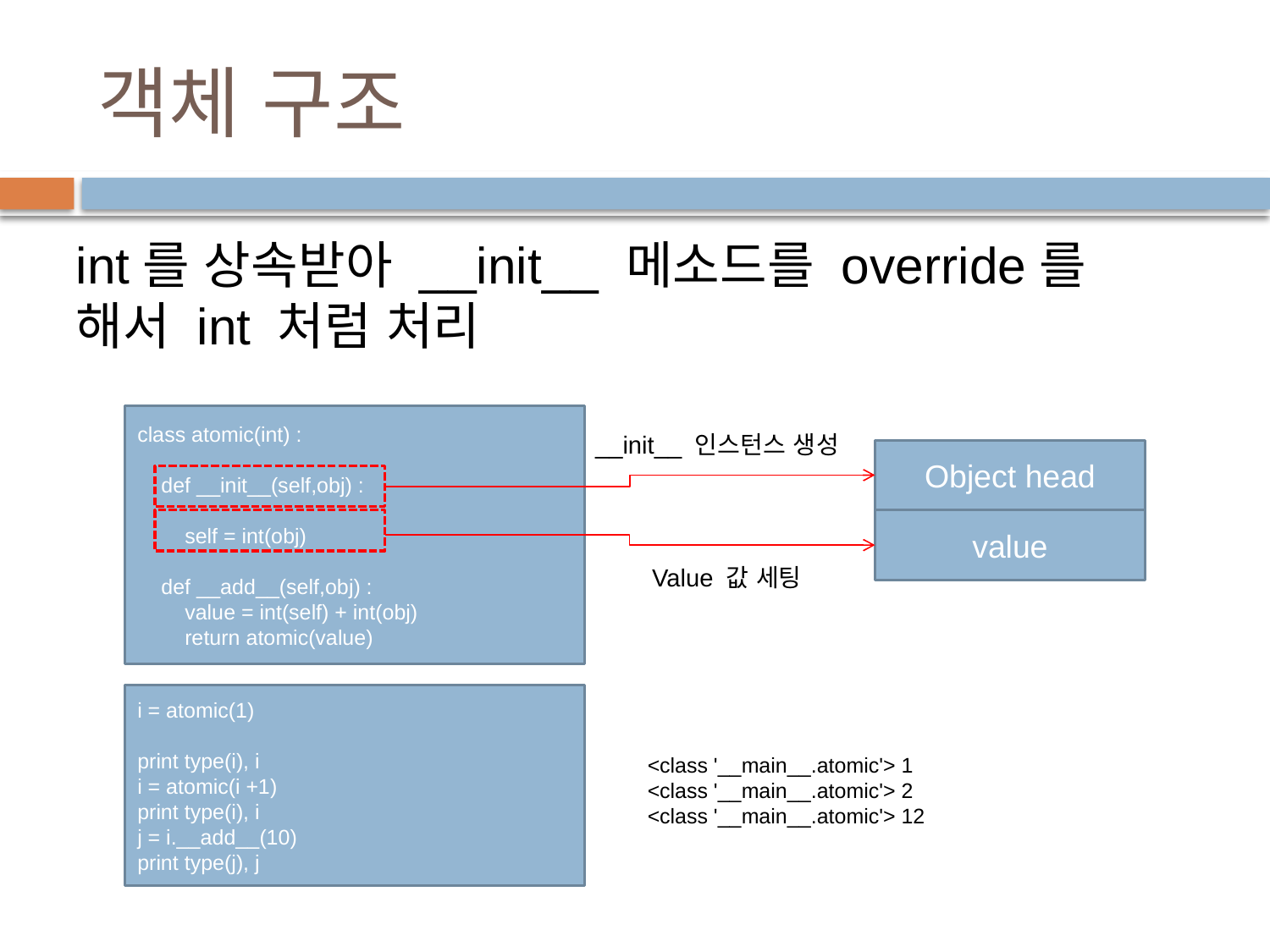

# 객체 구조
int를 상속받아 __init__ 메소드를 override를 해서 int 처럼 처리
class atomic(int) :

    def __init__(self,obj) :

        self = int(obj)

    def __add__(self,obj) :
        value = int(self) + int(obj)
        return atomic(value)
__init__ 인스턴스 생성
Object head
value

Value 값 세팅
i = atomic(1)

print type(i), i
i = atomic(i +1)
print type(i), i
j = i.__add__(10)
print type(j), j
<class '__main__.atomic'> 1
<class '__main__.atomic'> 2
<class '__main__.atomic'> 12